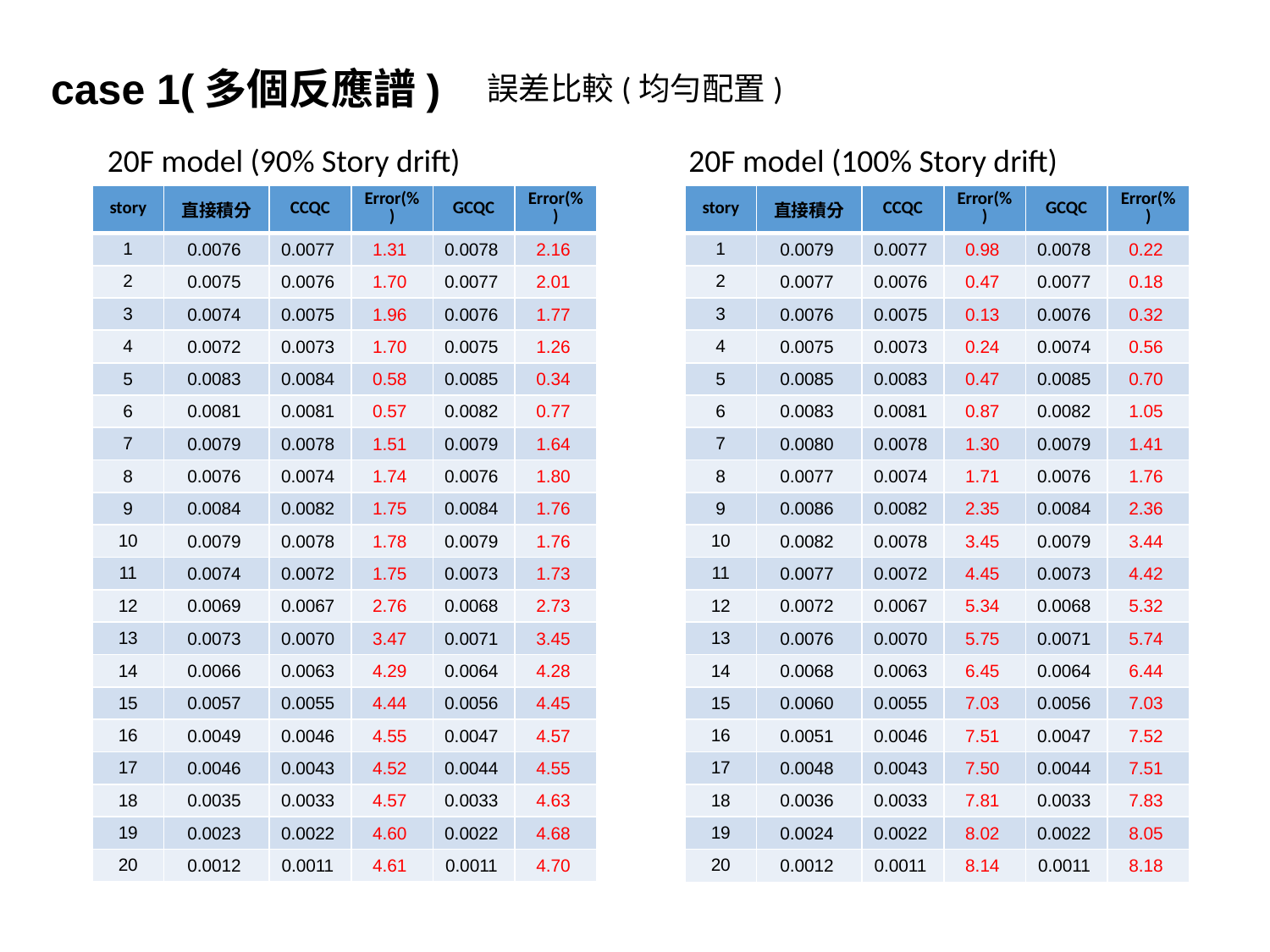

case 1(多個反應譜)
誤差比較(均勻配置)
20F model (90% Story drift)
20F model (100% Story drift)
| story | 直接積分 | CCQC | Error(%) | GCQC | Error(%) |
| --- | --- | --- | --- | --- | --- |
| 1 | 0.0076 | 0.0077 | 1.31 | 0.0078 | 2.16 |
| 2 | 0.0075 | 0.0076 | 1.70 | 0.0077 | 2.01 |
| 3 | 0.0074 | 0.0075 | 1.96 | 0.0076 | 1.77 |
| 4 | 0.0072 | 0.0073 | 1.70 | 0.0075 | 1.26 |
| 5 | 0.0083 | 0.0084 | 0.58 | 0.0085 | 0.34 |
| 6 | 0.0081 | 0.0081 | 0.57 | 0.0082 | 0.77 |
| 7 | 0.0079 | 0.0078 | 1.51 | 0.0079 | 1.64 |
| 8 | 0.0076 | 0.0074 | 1.74 | 0.0076 | 1.80 |
| 9 | 0.0084 | 0.0082 | 1.75 | 0.0084 | 1.76 |
| 10 | 0.0079 | 0.0078 | 1.78 | 0.0079 | 1.76 |
| 11 | 0.0074 | 0.0072 | 1.75 | 0.0073 | 1.73 |
| 12 | 0.0069 | 0.0067 | 2.76 | 0.0068 | 2.73 |
| 13 | 0.0073 | 0.0070 | 3.47 | 0.0071 | 3.45 |
| 14 | 0.0066 | 0.0063 | 4.29 | 0.0064 | 4.28 |
| 15 | 0.0057 | 0.0055 | 4.44 | 0.0056 | 4.45 |
| 16 | 0.0049 | 0.0046 | 4.55 | 0.0047 | 4.57 |
| 17 | 0.0046 | 0.0043 | 4.52 | 0.0044 | 4.55 |
| 18 | 0.0035 | 0.0033 | 4.57 | 0.0033 | 4.63 |
| 19 | 0.0023 | 0.0022 | 4.60 | 0.0022 | 4.68 |
| 20 | 0.0012 | 0.0011 | 4.61 | 0.0011 | 4.70 |
| story | 直接積分 | CCQC | Error(%) | GCQC | Error(%) |
| --- | --- | --- | --- | --- | --- |
| 1 | 0.0079 | 0.0077 | 0.98 | 0.0078 | 0.22 |
| 2 | 0.0077 | 0.0076 | 0.47 | 0.0077 | 0.18 |
| 3 | 0.0076 | 0.0075 | 0.13 | 0.0076 | 0.32 |
| 4 | 0.0075 | 0.0073 | 0.24 | 0.0074 | 0.56 |
| 5 | 0.0085 | 0.0083 | 0.47 | 0.0085 | 0.70 |
| 6 | 0.0083 | 0.0081 | 0.87 | 0.0082 | 1.05 |
| 7 | 0.0080 | 0.0078 | 1.30 | 0.0079 | 1.41 |
| 8 | 0.0077 | 0.0074 | 1.71 | 0.0076 | 1.76 |
| 9 | 0.0086 | 0.0082 | 2.35 | 0.0084 | 2.36 |
| 10 | 0.0082 | 0.0078 | 3.45 | 0.0079 | 3.44 |
| 11 | 0.0077 | 0.0072 | 4.45 | 0.0073 | 4.42 |
| 12 | 0.0072 | 0.0067 | 5.34 | 0.0068 | 5.32 |
| 13 | 0.0076 | 0.0070 | 5.75 | 0.0071 | 5.74 |
| 14 | 0.0068 | 0.0063 | 6.45 | 0.0064 | 6.44 |
| 15 | 0.0060 | 0.0055 | 7.03 | 0.0056 | 7.03 |
| 16 | 0.0051 | 0.0046 | 7.51 | 0.0047 | 7.52 |
| 17 | 0.0048 | 0.0043 | 7.50 | 0.0044 | 7.51 |
| 18 | 0.0036 | 0.0033 | 7.81 | 0.0033 | 7.83 |
| 19 | 0.0024 | 0.0022 | 8.02 | 0.0022 | 8.05 |
| 20 | 0.0012 | 0.0011 | 8.14 | 0.0011 | 8.18 |